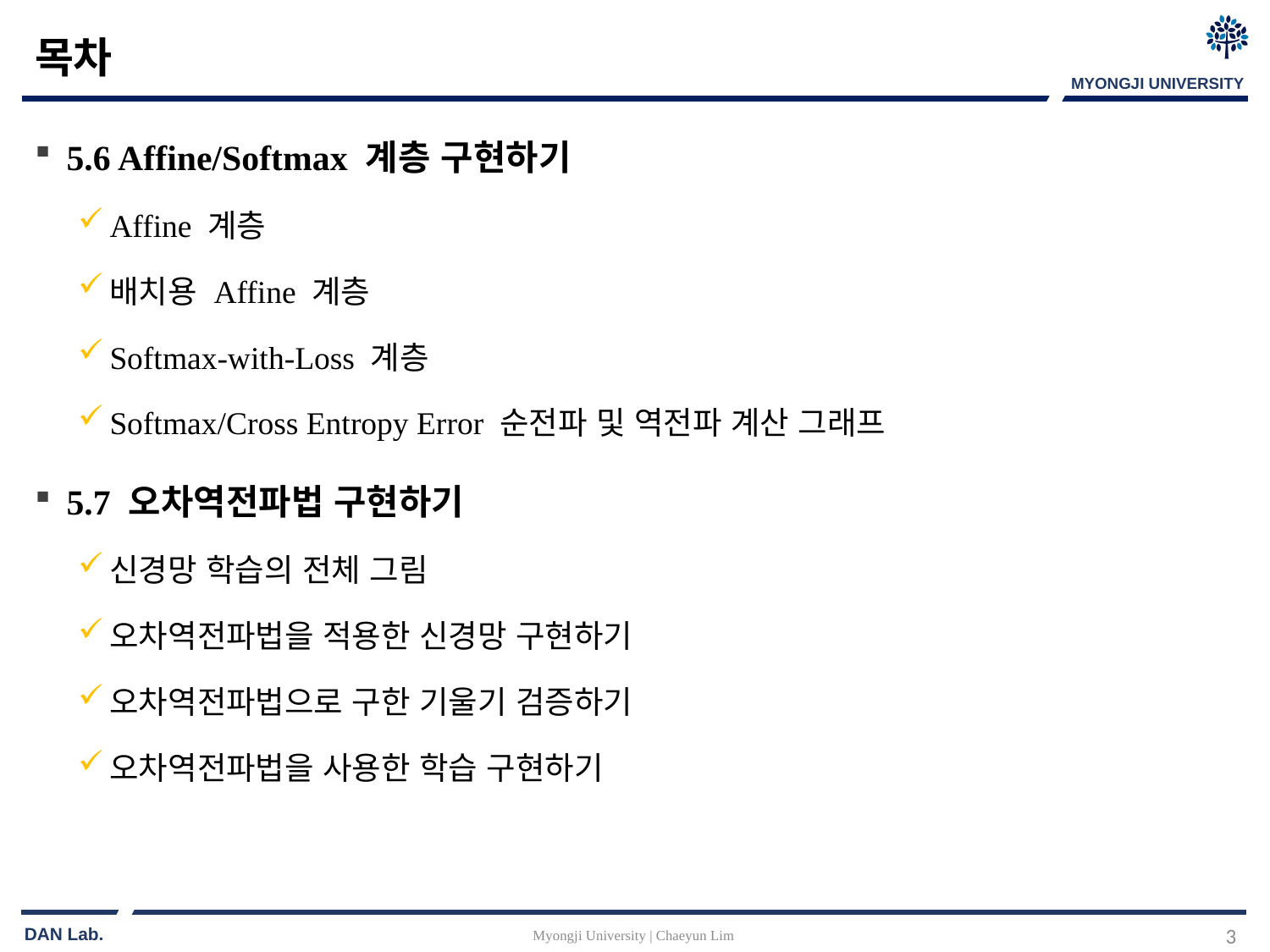

# 목차
5.6 Affine/Softmax 계층 구현하기
Affine 계층
배치용 Affine 계층
Softmax-with-Loss 계층
Softmax/Cross Entropy Error 순전파 및 역전파 계산 그래프
5.7 오차역전파법 구현하기
신경망 학습의 전체 그림
오차역전파법을 적용한 신경망 구현하기
오차역전파법으로 구한 기울기 검증하기
오차역전파법을 사용한 학습 구현하기
Myongji University | Chaeyun Lim
3